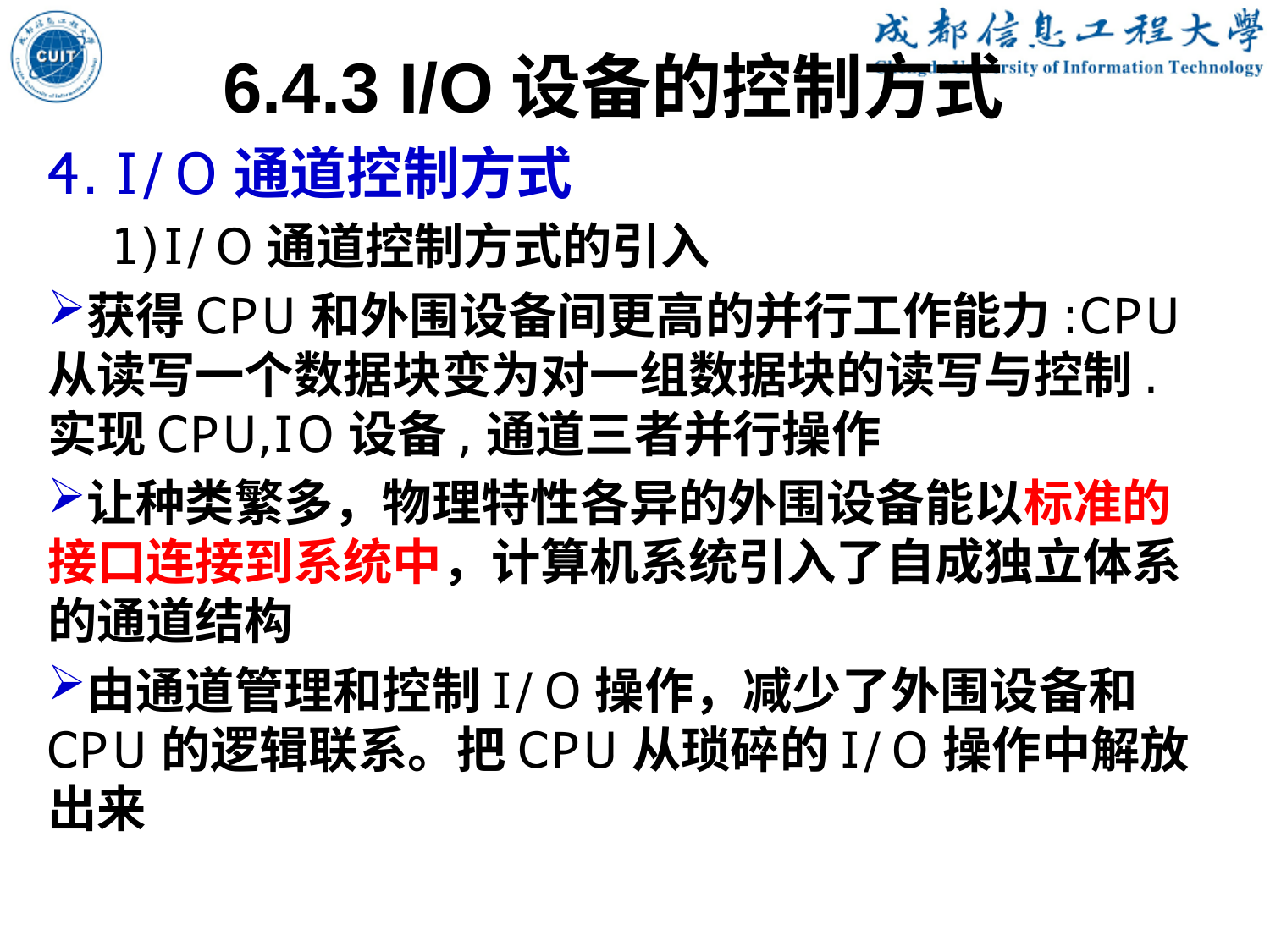

6.4.3 I/O设备的控制方式
4. I/O通道控制方式
1)I/O通道控制方式的引入
获得CPU和外围设备间更高的并行工作能力:CPU从读写一个数据块变为对一组数据块的读写与控制.实现CPU,IO设备,通道三者并行操作
让种类繁多，物理特性各异的外围设备能以标准的接口连接到系统中，计算机系统引入了自成独立体系的通道结构
由通道管理和控制I/O操作，减少了外围设备和CPU的逻辑联系。把CPU从琐碎的I/O操作中解放出来